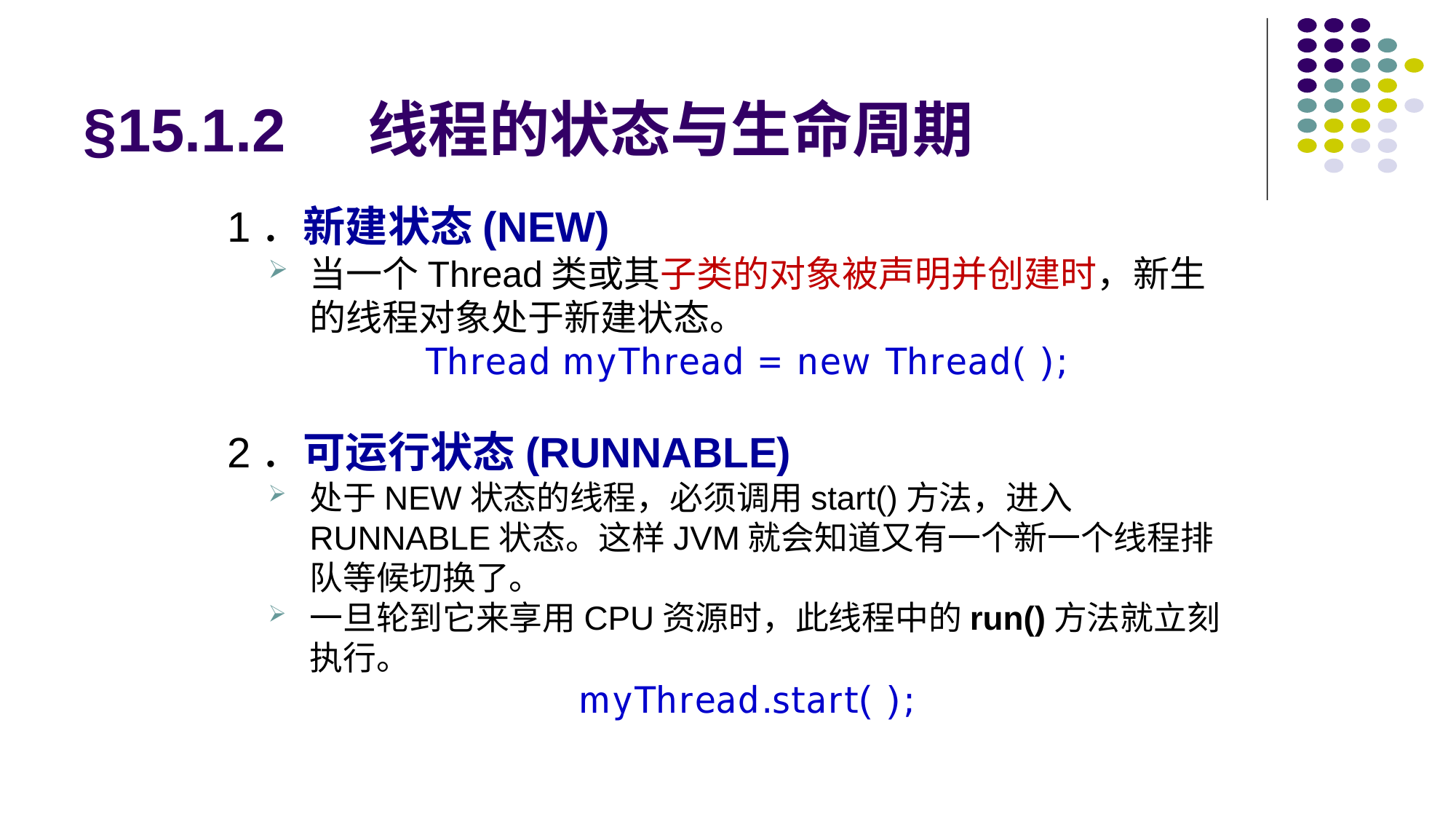

# §15.1.2    线程的状态与生命周期
1．新建状态(NEW)
当一个Thread类或其子类的对象被声明并创建时，新生的线程对象处于新建状态。
Thread myThread = new Thread( );

2．可运行状态(RUNNABLE)
处于NEW状态的线程，必须调用start()方法，进入RUNNABLE状态。这样JVM就会知道又有一个新一个线程排队等候切换了。
一旦轮到它来享用CPU资源时，此线程中的run()方法就立刻执行。
myThread.start( );

14